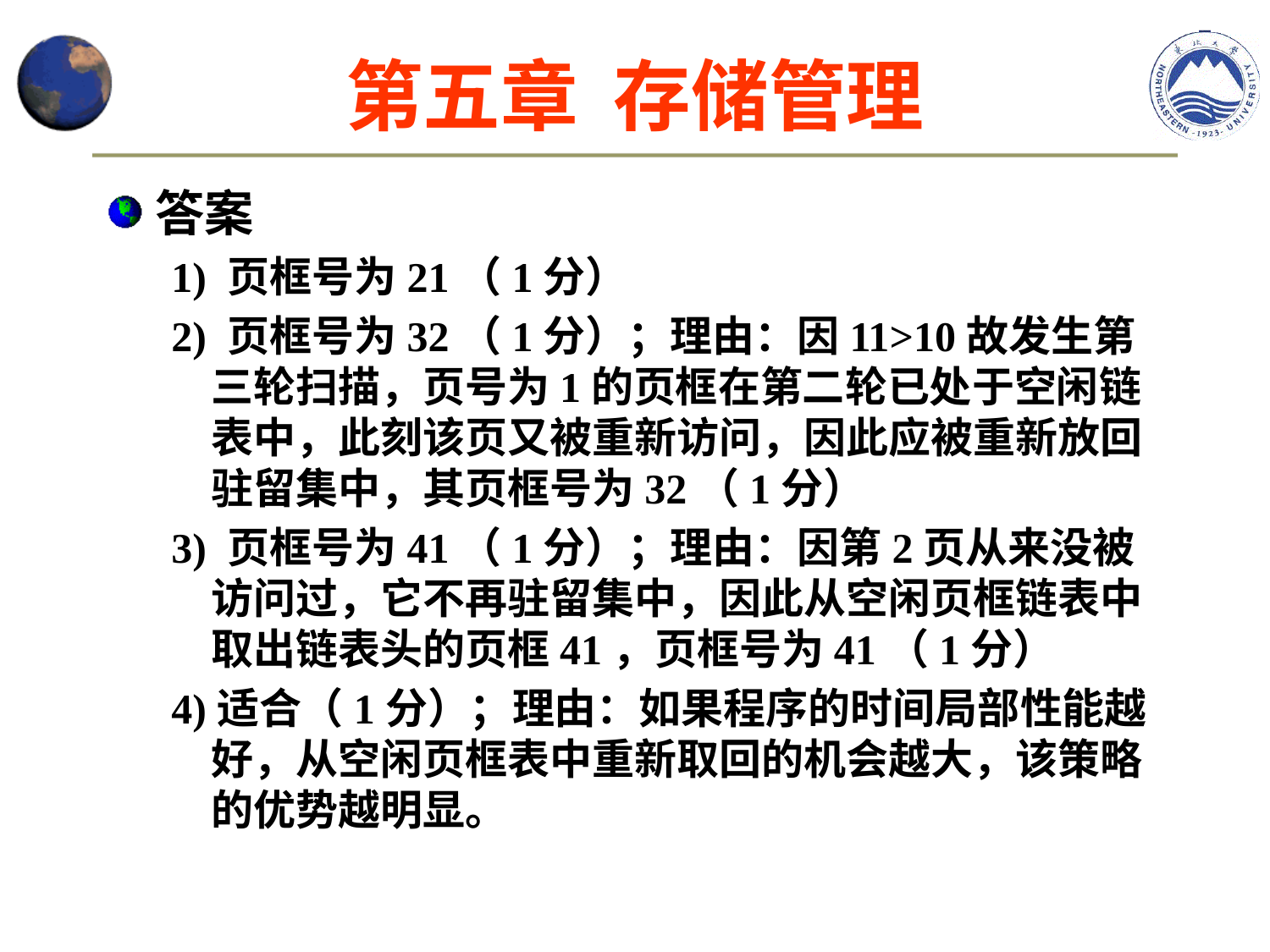

第五章  存储管理
答案
1) 页框号为21（1分）
2) 页框号为32（1分）；理由：因11>10故发生第三轮扫描，页号为1的页框在第二轮已处于空闲链表中，此刻该页又被重新访问，因此应被重新放回驻留集中，其页框号为32（1分）
3) 页框号为41（1分）；理由：因第2页从来没被访问过，它不再驻留集中，因此从空闲页框链表中取出链表头的页框41，页框号为41（1分）
4)适合（1分）；理由：如果程序的时间局部性能越好，从空闲页框表中重新取回的机会越大，该策略的优势越明显。